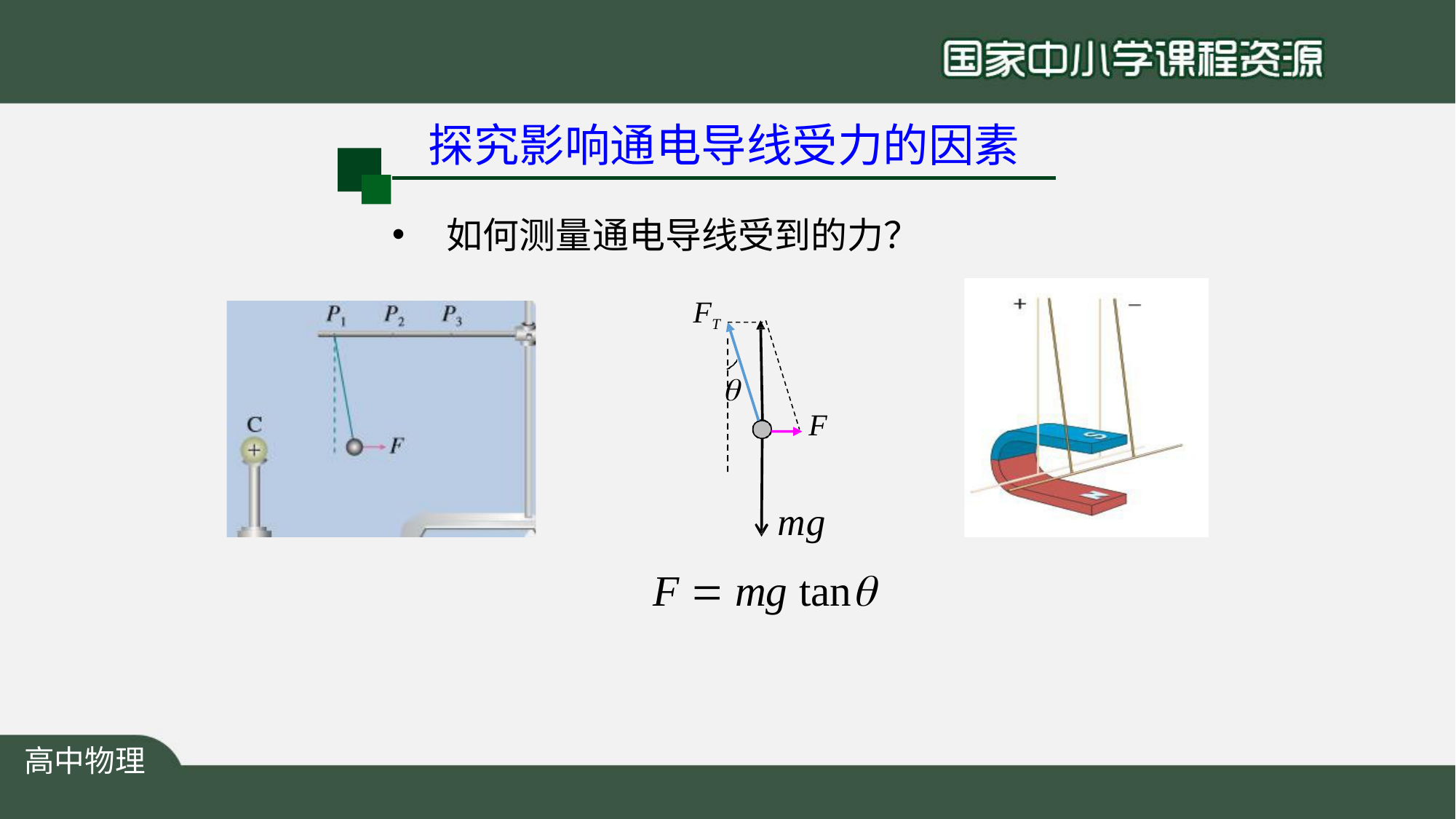

# 探究影响通电导线受力的因素

如何测量通电导线受到的力？

FT

θ
F

mg
F = mg tanθ
高中物理